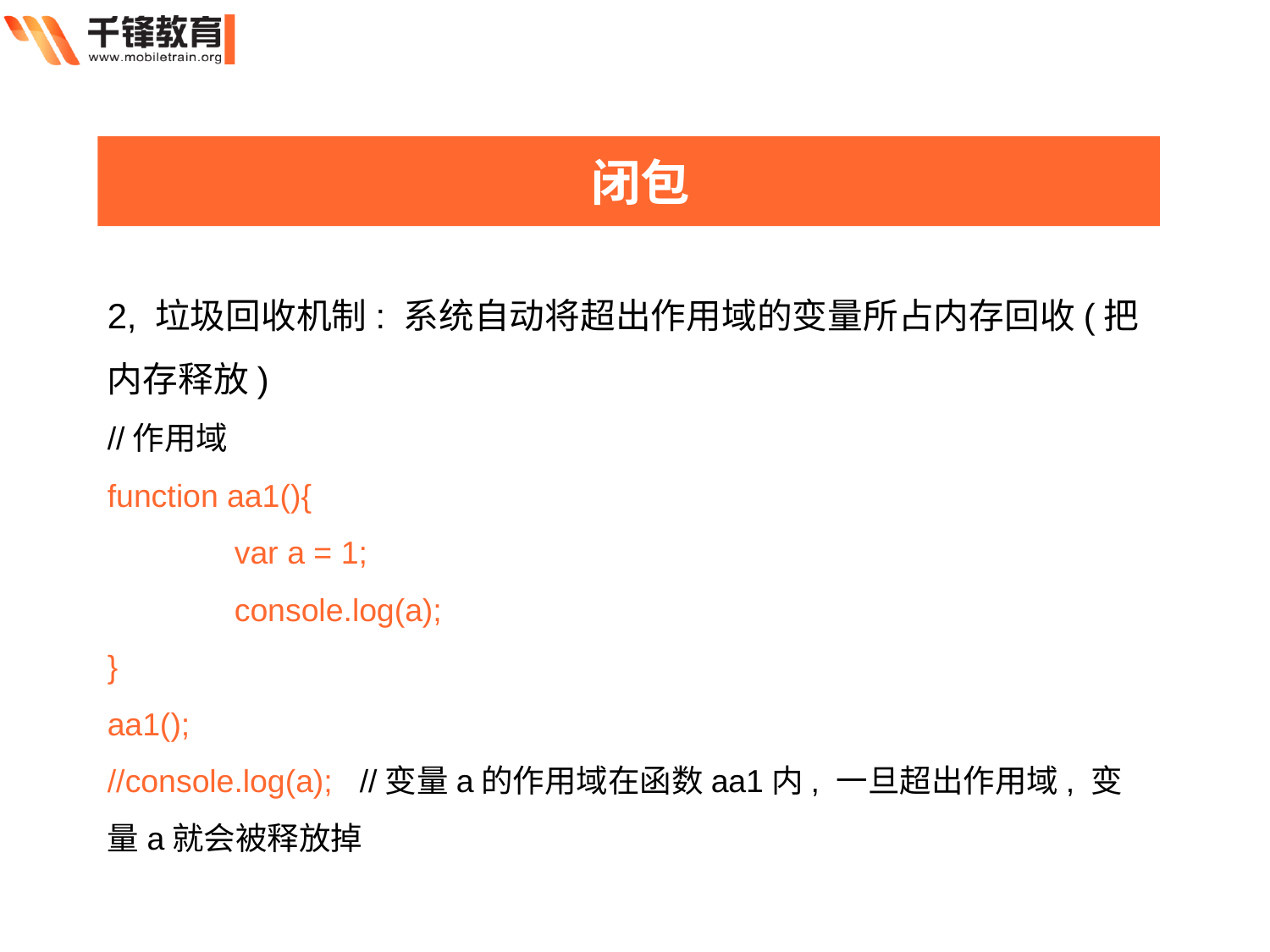

闭包
2, 垃圾回收机制: 系统自动将超出作用域的变量所占内存回收(把内存释放)
//作用域
function aa1(){
	var a = 1;
	console.log(a);
}
aa1();
//console.log(a);   //变量a的作用域在函数aa1内, 一旦超出作用域, 变量a就会被释放掉